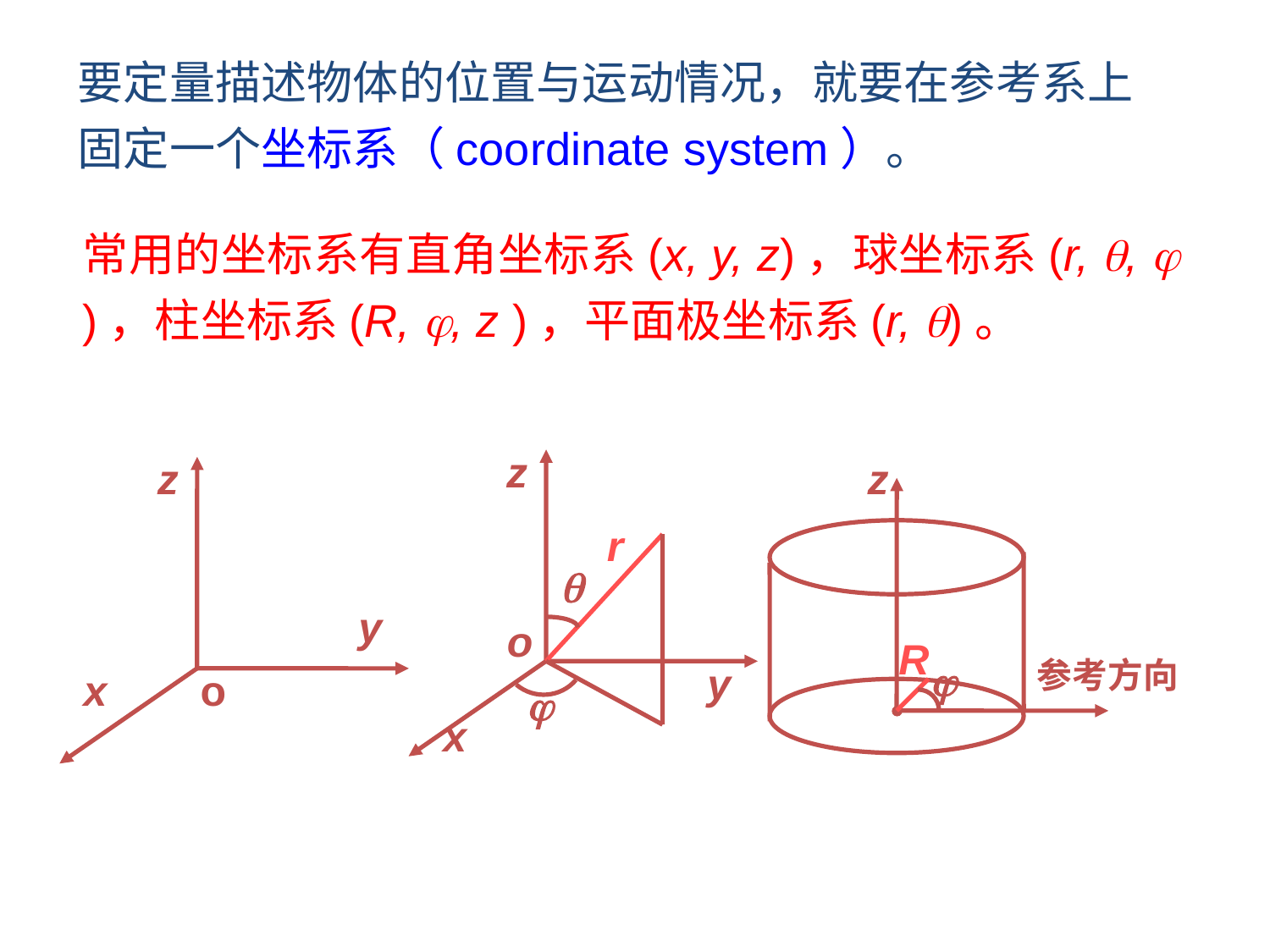

要定量描述物体的位置与运动情况，就要在参考系上固定一个坐标系（coordinate system）。
常用的坐标系有直角坐标系(x, y, z)，球坐标系(r, θ, ϕ )，柱坐标系(R, ϕ, z )，平面极坐标系(r, θ)。
z

r

θ
o

y

ϕ
x
z

y
x
o

z

R
ϕ
参考方向